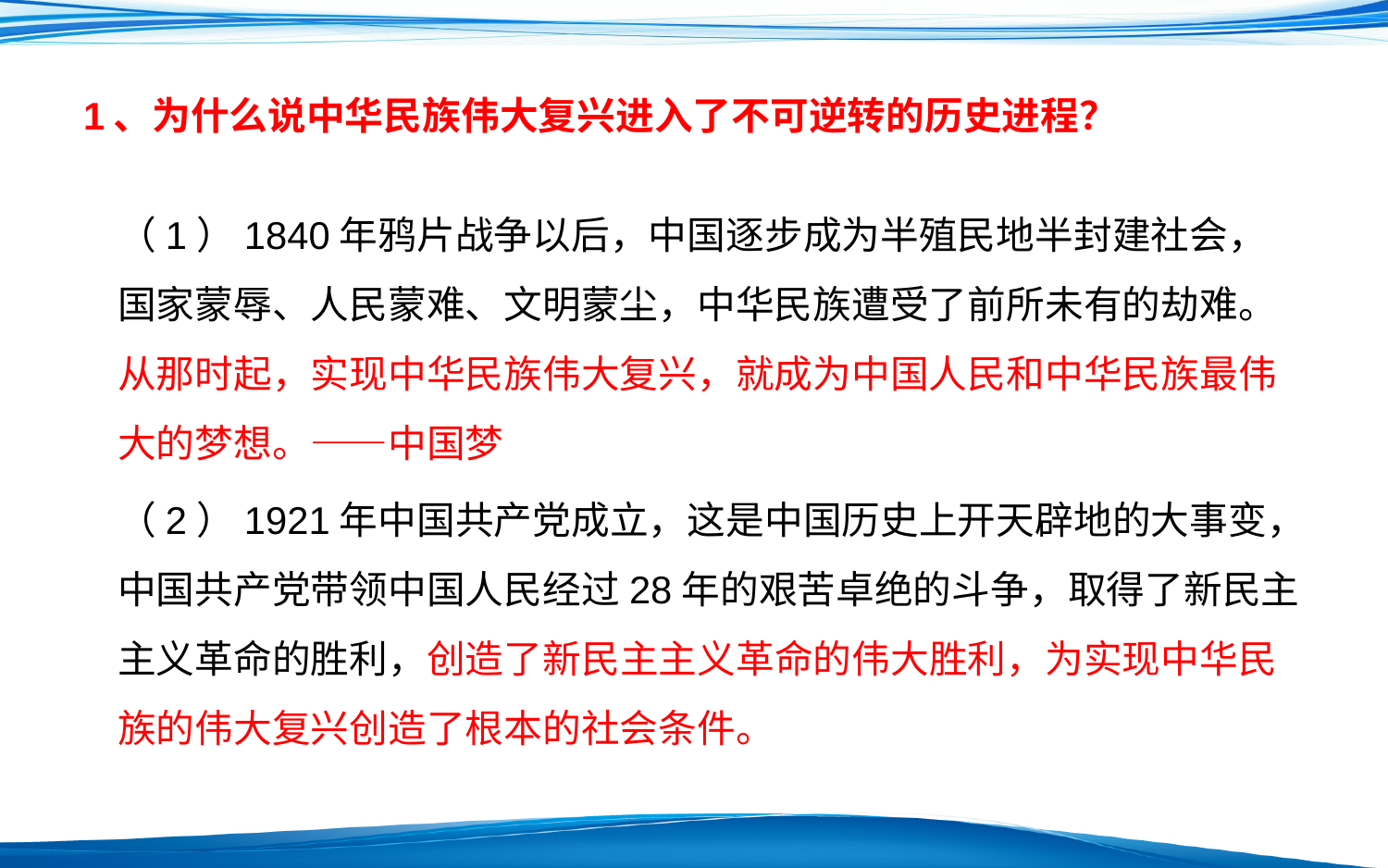

# 1、为什么说中华民族伟大复兴进入了不可逆转的历史进程？
（1）1840年鸦片战争以后，中国逐步成为半殖民地半封建社会，国家蒙辱、人民蒙难、文明蒙尘，中华民族遭受了前所未有的劫难。从那时起，实现中华民族伟大复兴，就成为中国人民和中华民族最伟大的梦想。——中国梦
（2）1921年中国共产党成立，这是中国历史上开天辟地的大事变，中国共产党带领中国人民经过28年的艰苦卓绝的斗争，取得了新民主主义革命的胜利，创造了新民主主义革命的伟大胜利，为实现中华民族的伟大复兴创造了根本的社会条件。